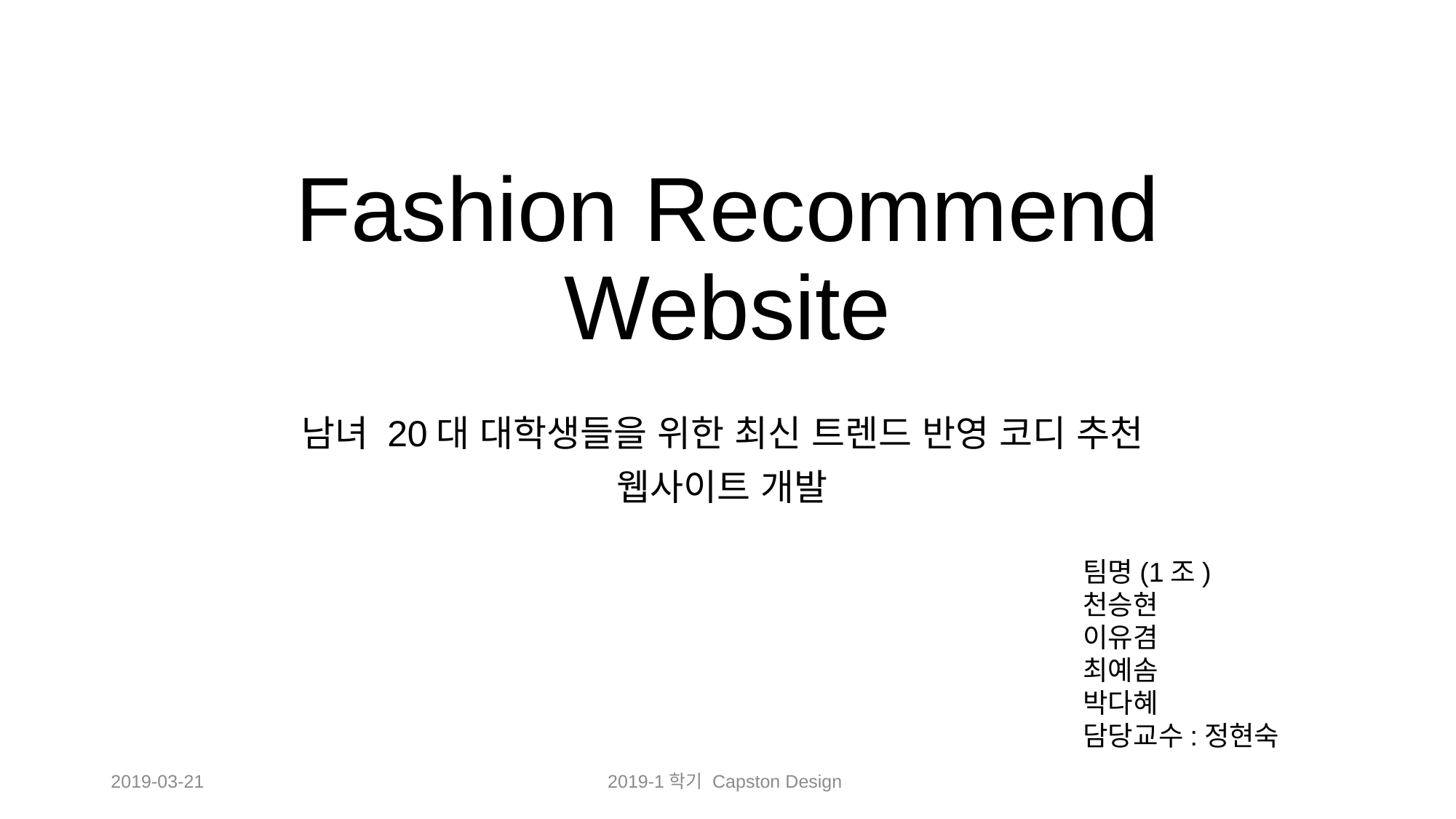

# Fashion Recommend Website
남녀 20대 대학생들을 위한 최신 트렌드 반영 코디 추천
웹사이트 개발
팀명(1조)
천승현
이유겸
최예솜
박다혜
담당교수:정현숙
2019-03-21
2019-1학기 Capston Design